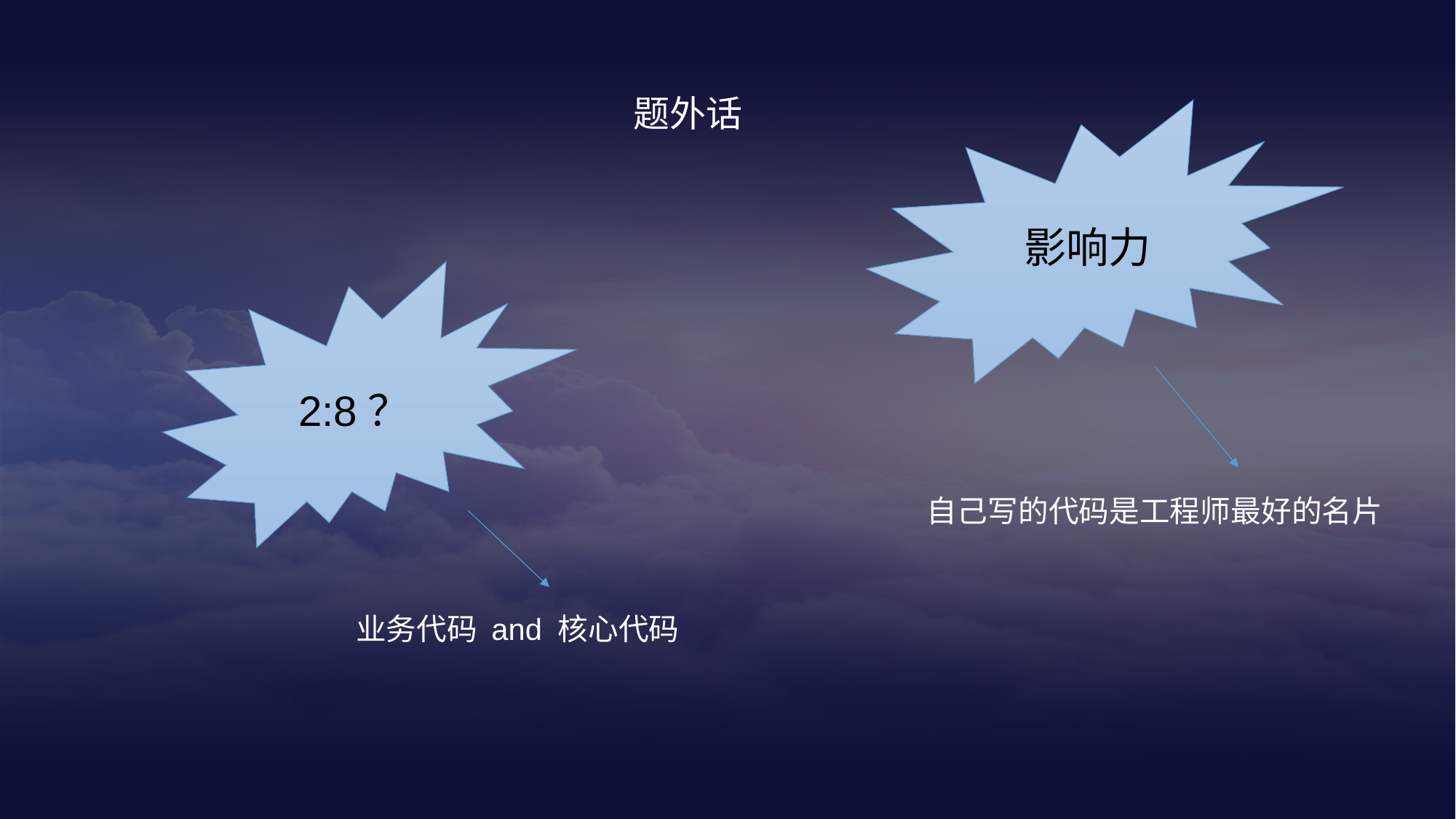

题外话

影响力
2:8？
自己写的代码是工程师最好的名片
业务代码 and 核心代码